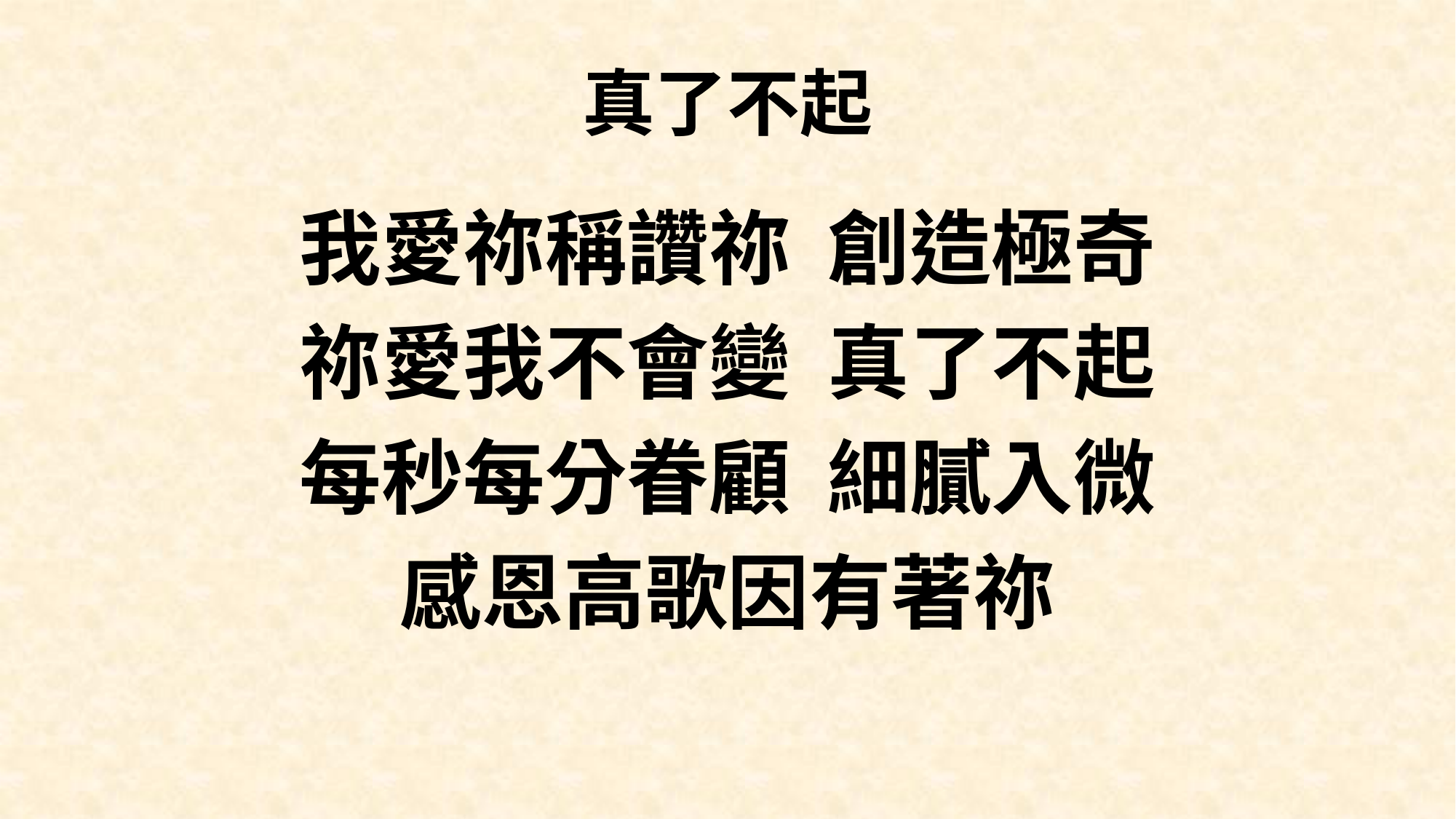

# 真了不起
我愛祢稱讚祢  創造極奇
祢愛我不會變  真了不起
每秒每分眷顧  細膩入微
感恩高歌因有著祢